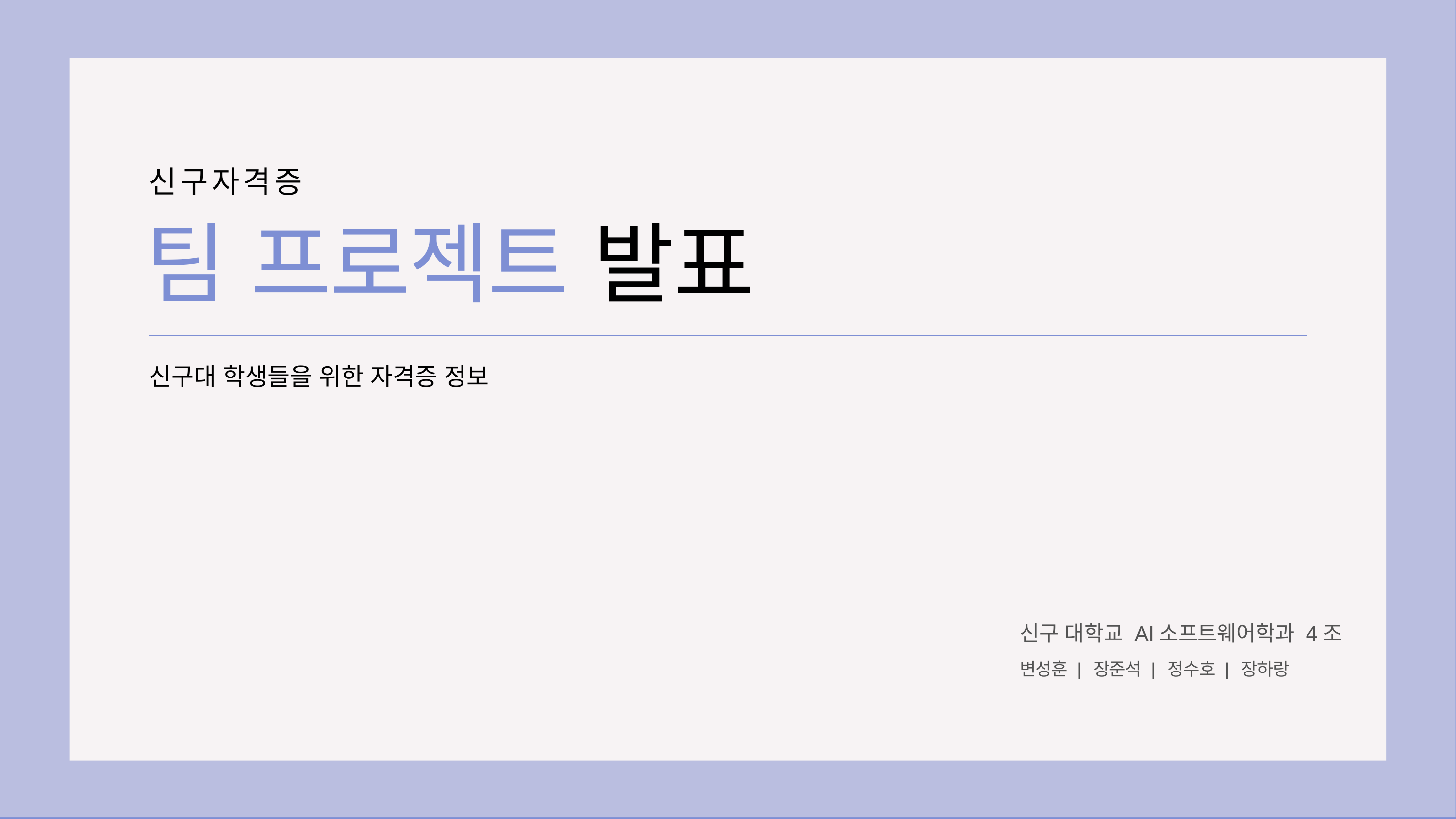

# 신구자격증
팀 프로젝트 발표

신구대 학생들을 위한 자격증 정보
신구 대학교 AI소프트웨어학과 4조
변성훈 | 장준석 | 정수호 | 장하랑